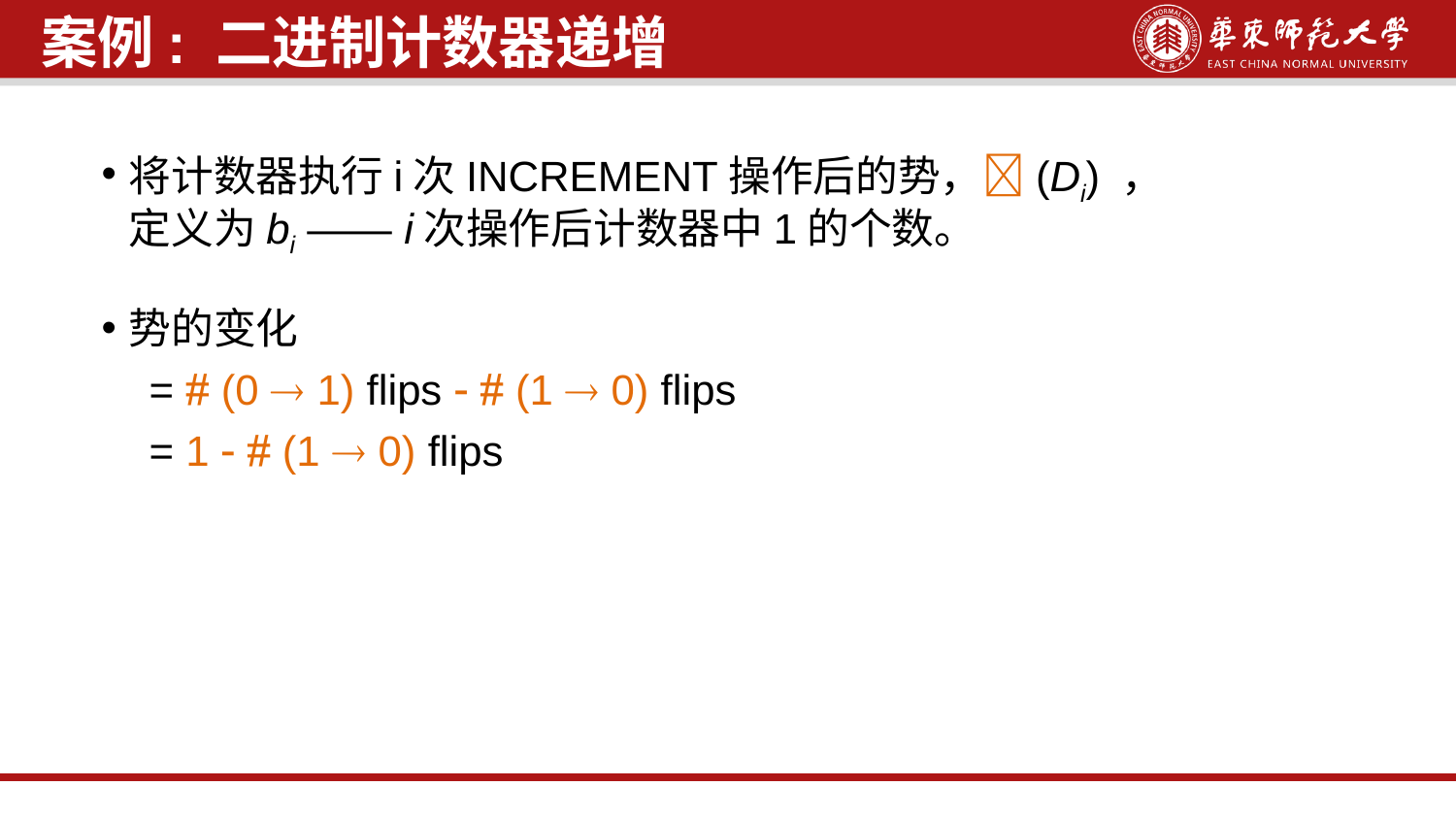

案例: 二进制计数器递增
将计数器执行i次INCREMENT操作后的势，Φ(Di) ，
定义为bi —— i次操作后计数器中1的个数。

势的变化
    = # (0 → 1) flips − # (1 → 0) flips
    = 1 − # (1 → 0) flips